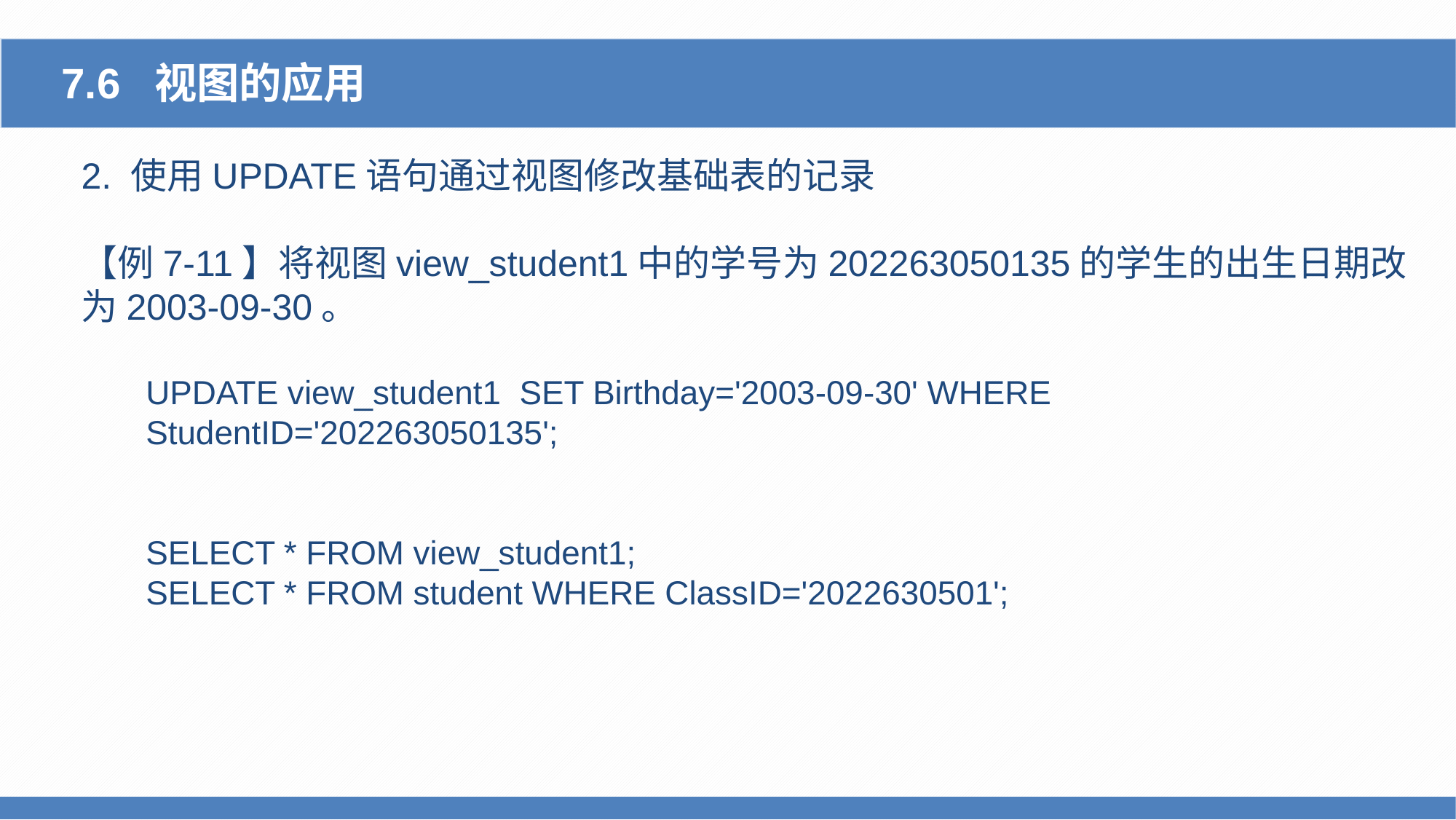

7.6  视图的应用
2. 使用UPDATE语句通过视图修改基础表的记录

【例7-11】将视图view_student1中的学号为202263050135的学生的出生日期改为2003-09-30。

UPDATE view_student1  SET Birthday='2003-09-30' WHERE StudentID='202263050135';

SELECT * FROM view_student1;
SELECT * FROM student WHERE ClassID='2022630501';